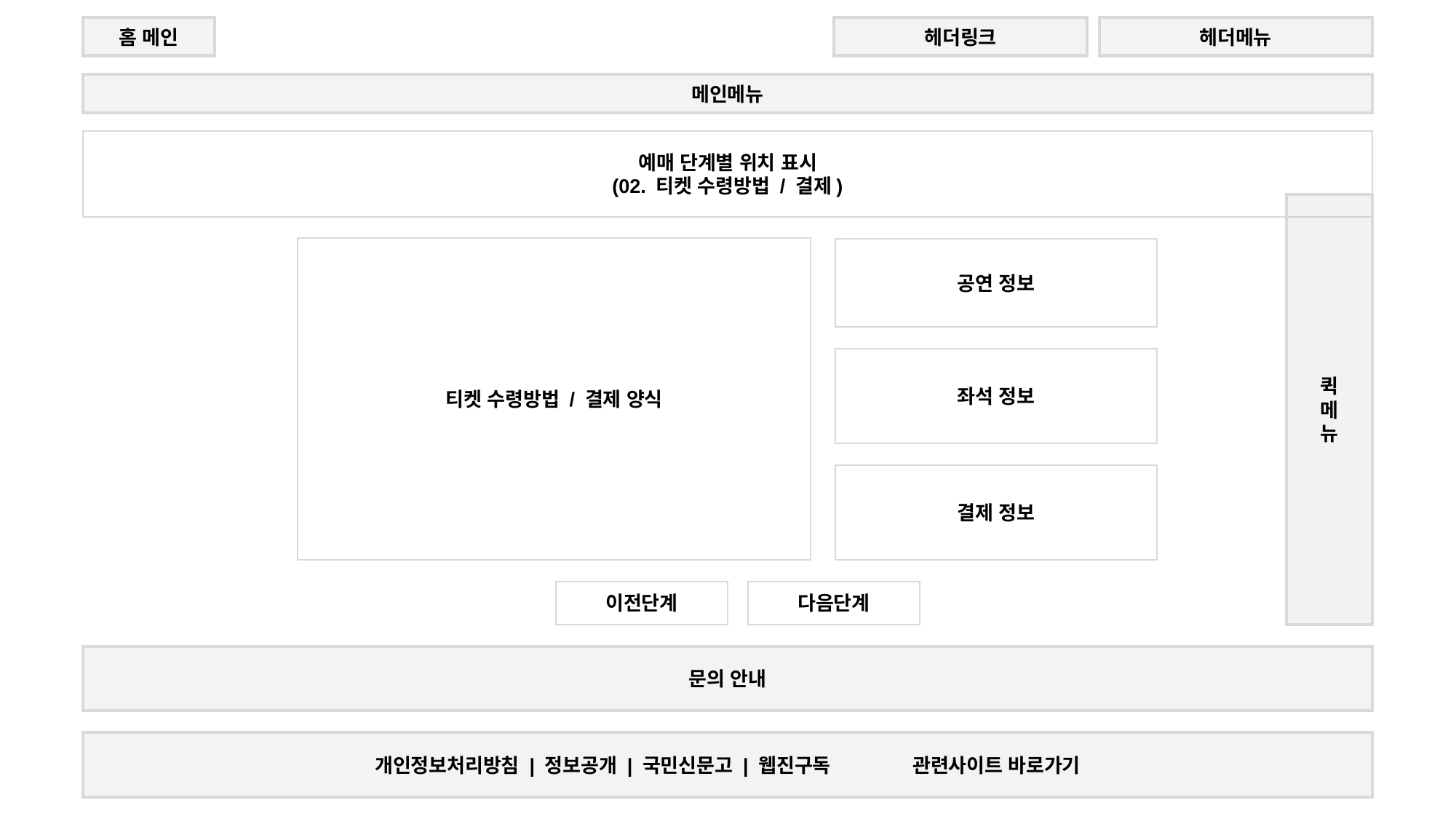

헤더링크
홈 메인
헤더메뉴
메인메뉴
예매 단계별 위치 표시
(02. 티켓 수령방법 / 결제)
퀵
메
뉴
티켓 수령방법 / 결제 양식
공연 정보
좌석 정보
결제 정보
이전단계
다음단계
문의 안내
개인정보처리방침 | 정보공개 | 국민신문고 | 웹진구독               관련사이트 바로가기